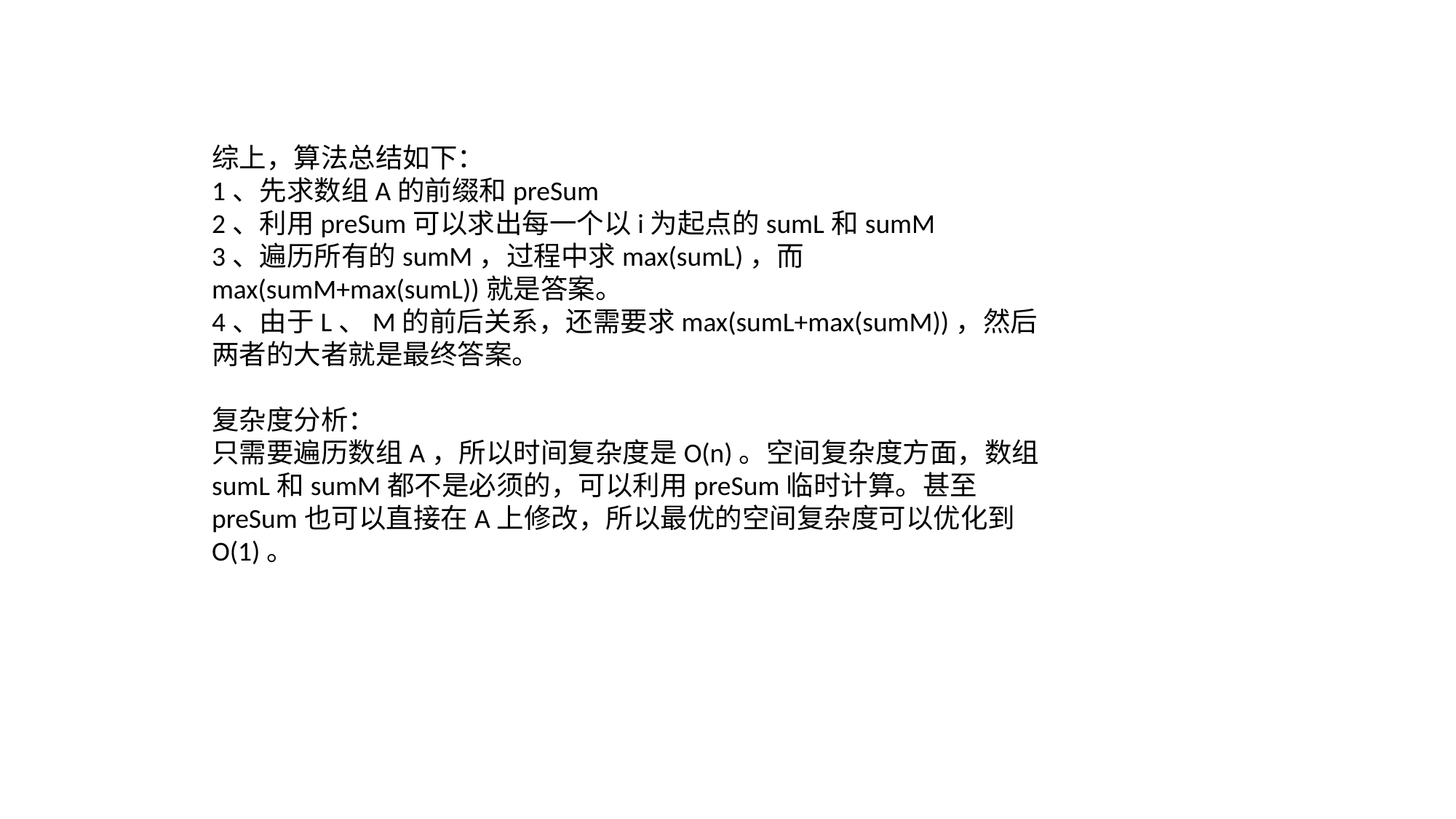

综上，算法总结如下：
1、先求数组A的前缀和preSum
2、利用preSum可以求出每一个以i为起点的sumL和sumM
3、遍历所有的sumM，过程中求max(sumL)，而max(sumM+max(sumL))就是答案。
4、由于L、M的前后关系，还需要求max(sumL+max(sumM))，然后两者的大者就是最终答案。

复杂度分析：
只需要遍历数组A，所以时间复杂度是O(n)。空间复杂度方面，数组sumL和sumM都不是必须的，可以利用preSum临时计算。甚至preSum也可以直接在A上修改，所以最优的空间复杂度可以优化到O(1)。